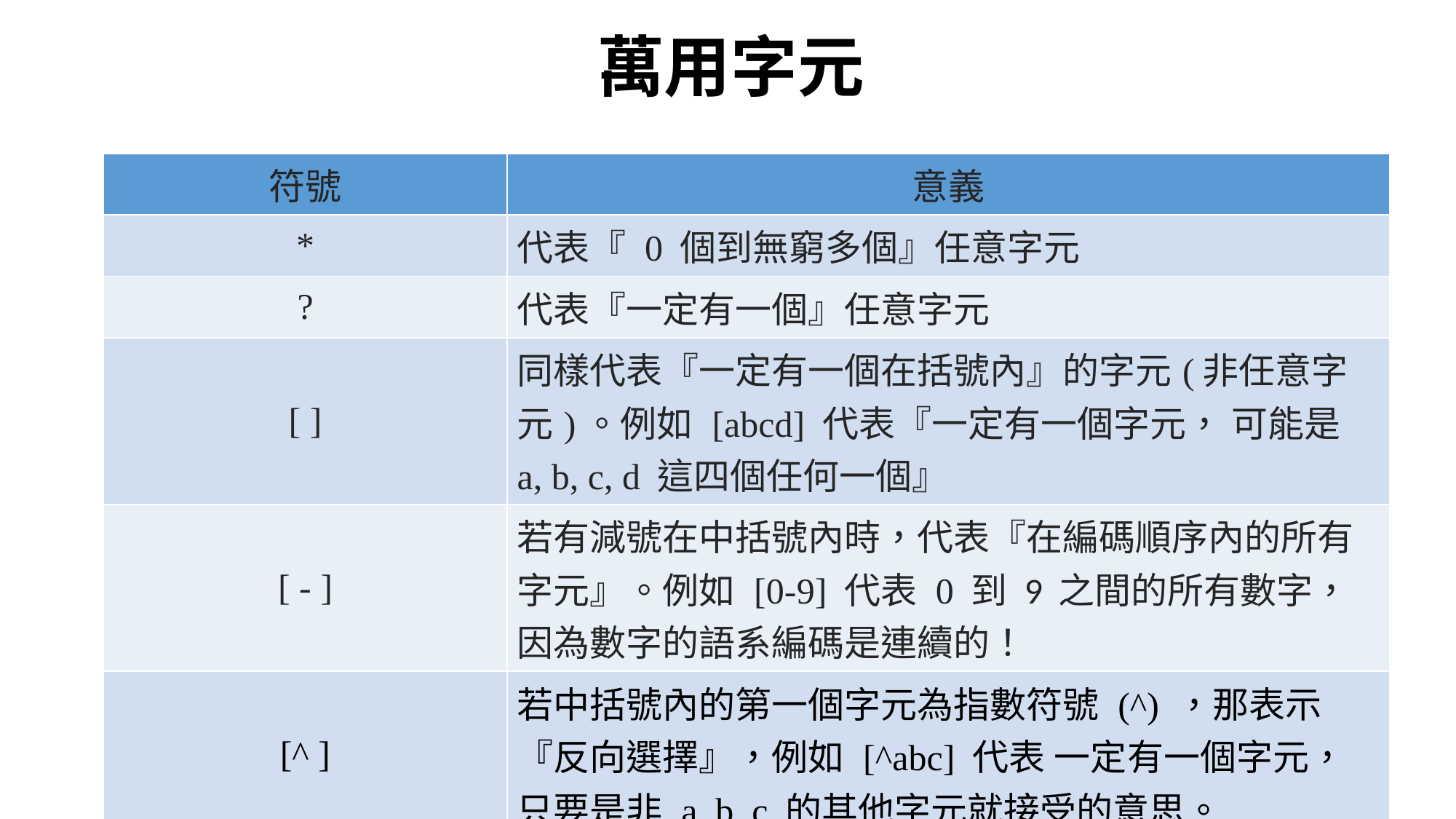

# 萬用字元
| 符號 | 意義 |
| --- | --- |
| \* | 代表『 0 個到無窮多個』任意字元 |
| ? | 代表『一定有一個』任意字元 |
| [ ] | 同樣代表『一定有一個在括號內』的字元(非任意字元)。例如 [abcd] 代表『一定有一個字元， 可能是 a, b, c, d 這四個任何一個』 |
| [ - ] | 若有減號在中括號內時，代表『在編碼順序內的所有字元』。例如 [0-9] 代表 0 到 9 之間的所有數字，因為數字的語系編碼是連續的！ |
| [^ ] | 若中括號內的第一個字元為指數符號 (^) ，那表示『反向選擇』，例如 [^abc] 代表 一定有一個字元，只要是非 a, b, c 的其他字元就接受的意思。 |